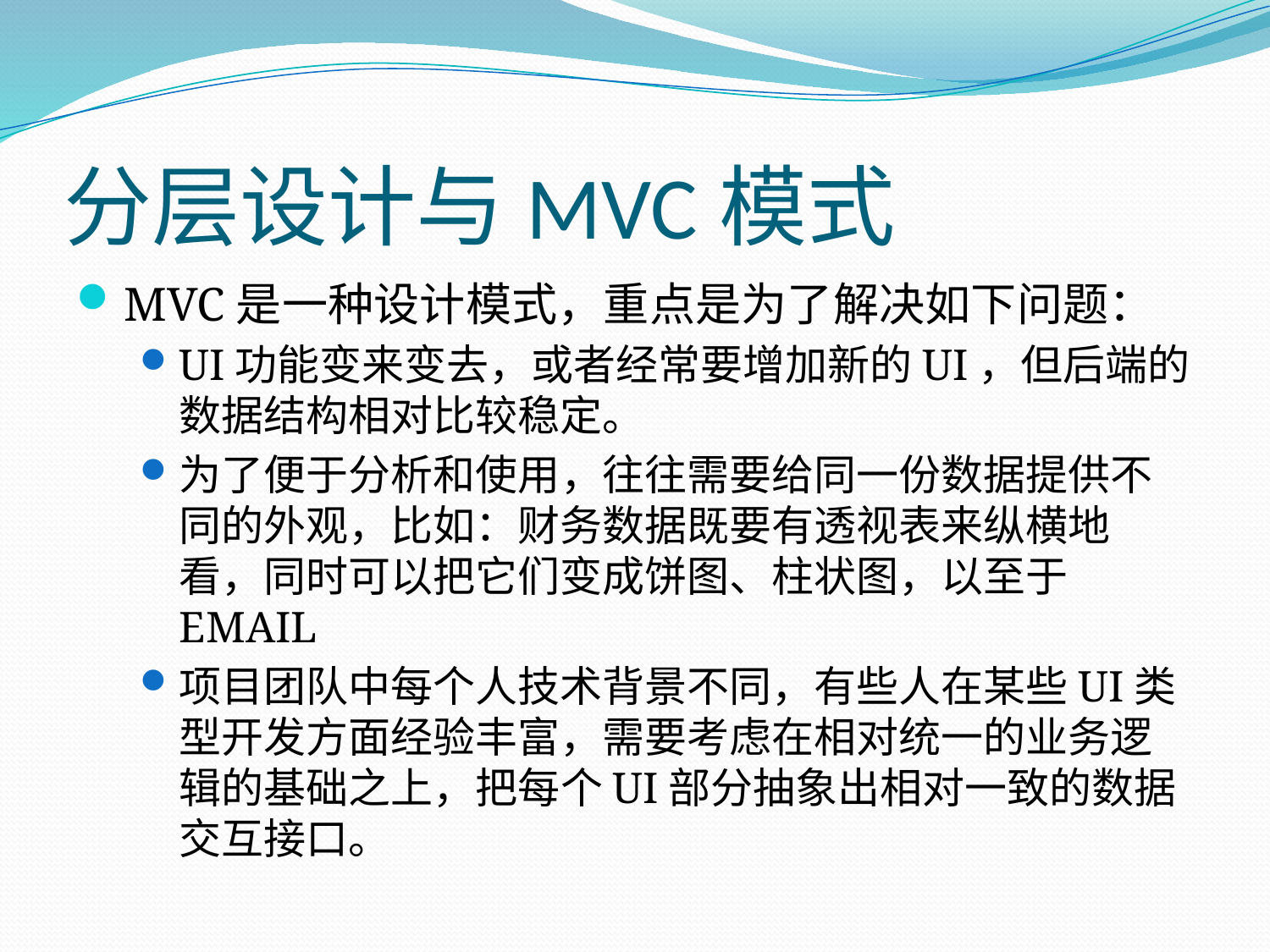

# 分层设计与MVC模式
MVC是一种设计模式，重点是为了解决如下问题：
UI功能变来变去，或者经常要增加新的UI，但后端的数据结构相对比较稳定。
为了便于分析和使用，往往需要给同一份数据提供不同的外观，比如：财务数据既要有透视表来纵横地看，同时可以把它们变成饼图、柱状图，以至于EMAIL
项目团队中每个人技术背景不同，有些人在某些UI类型开发方面经验丰富，需要考虑在相对统一的业务逻辑的基础之上，把每个UI部分抽象出相对一致的数据交互接口。